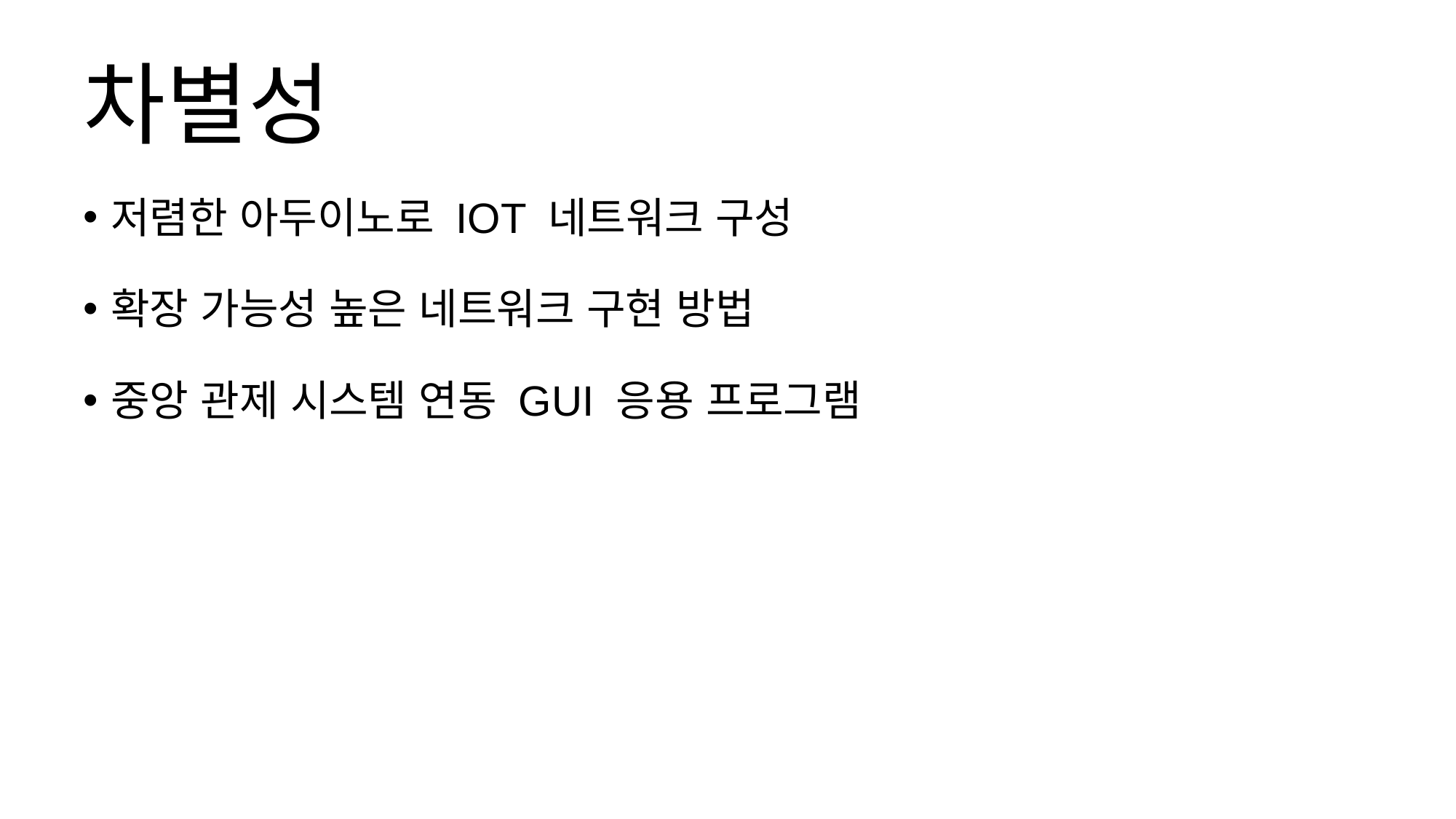

# 차별성
저렴한 아두이노로 IOT 네트워크 구성

확장 가능성 높은 네트워크 구현 방법

중앙 관제 시스템 연동 GUI 응용 프로그램